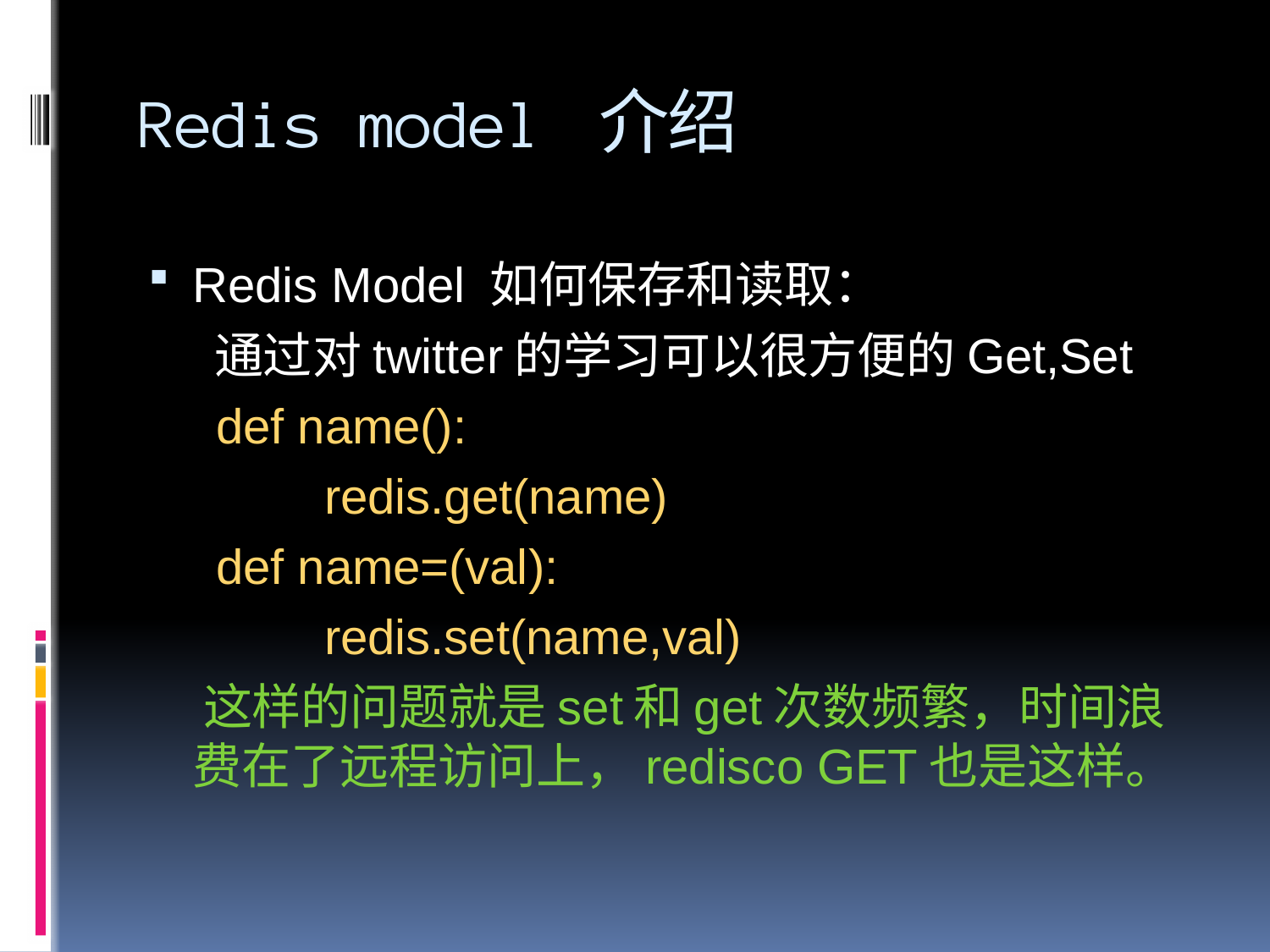

# Redis model 介绍
Redis Model 如何保存和读取：
     通过对twitter的学习可以很方便的Get,Set
     def name():
             redis.get(name)
     def name=(val):
             redis.set(name,val)
    这样的问题就是set和get次数频繁，时间浪费在了远程访问上，redisco GET也是这样。